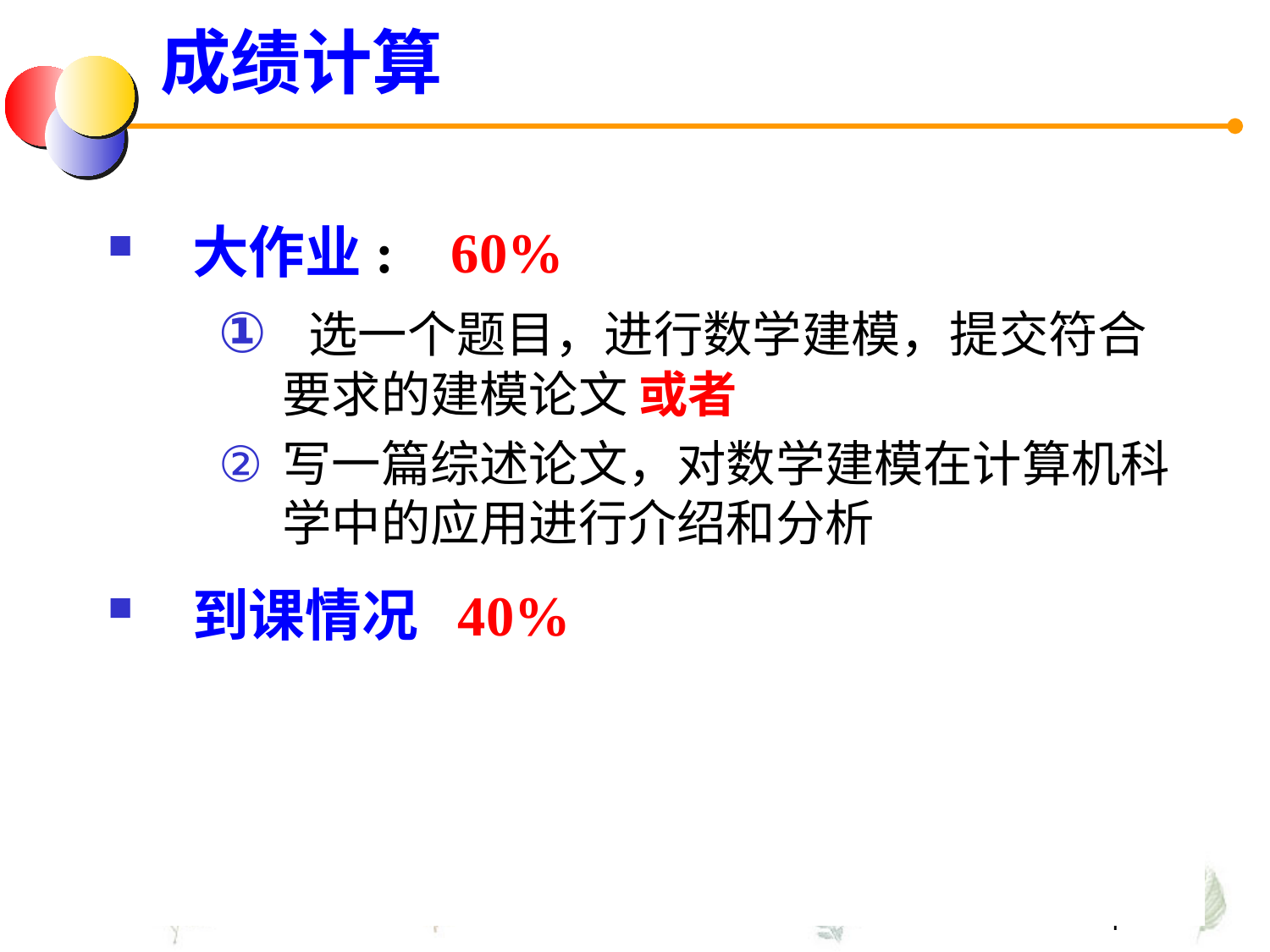

成绩计算

大作业:    60%
 选一个题目，进行数学建模，提交符合要求的建模论文 或者
写一篇综述论文，对数学建模在计算机科学中的应用进行介绍和分析
到课情况  40%
4